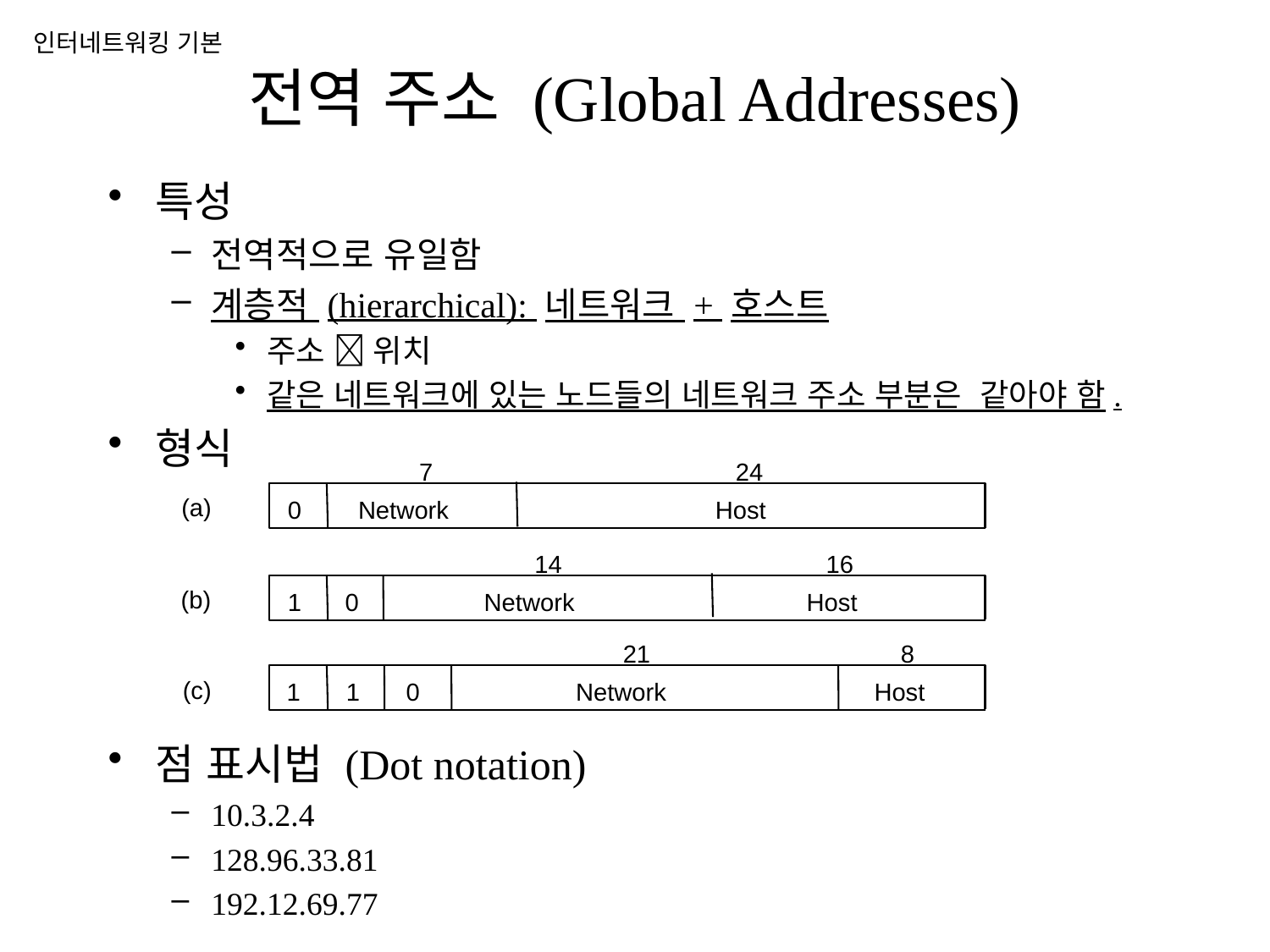

인터네트워킹 기본
# 전역 주소 (Global Addresses)
특성
전역적으로 유일함
계층적 (hierarchical): 네트워크 + 호스트
주소 ⇔ 위치
같은 네트워크에 있는 노드들의 네트워크 주소 부분은  같아야 함.
형식

점 표시법 (Dot notation)
10.3.2.4
128.96.33.81
192.12.69.77
7
24

(a)
0
Network
Host
14
16

(b)
1
0
Network
Host
21
8

(c)
1
1
0
Network
Host